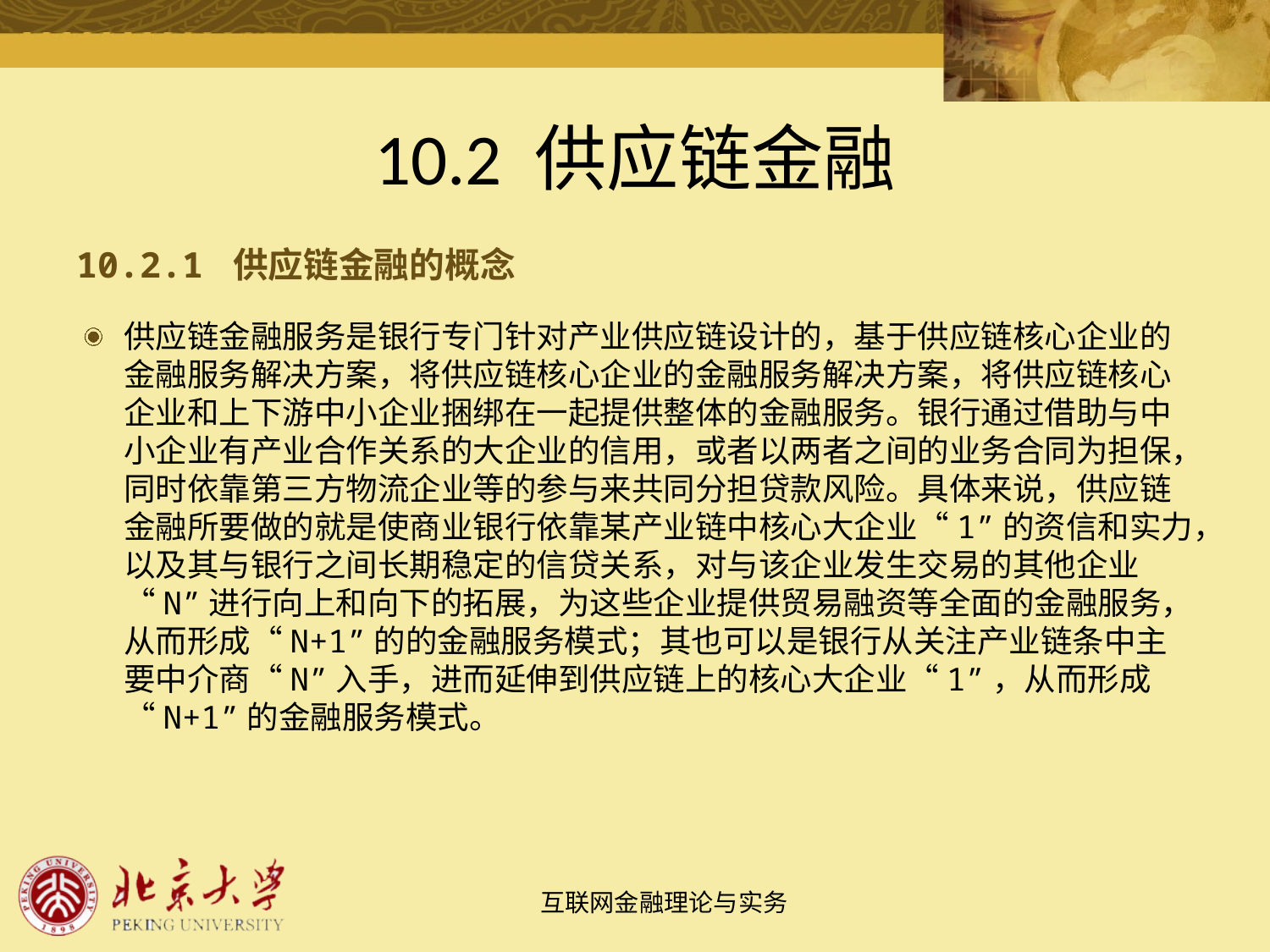

# 10.2 供应链金融
10.2.1 供应链金融的概念
供应链金融服务是银行专门针对产业供应链设计的，基于供应链核心企业的金融服务解决方案，将供应链核心企业的金融服务解决方案，将供应链核心企业和上下游中小企业捆绑在一起提供整体的金融服务。银行通过借助与中小企业有产业合作关系的大企业的信用，或者以两者之间的业务合同为担保，同时依靠第三方物流企业等的参与来共同分担贷款风险。具体来说，供应链金融所要做的就是使商业银行依靠某产业链中核心大企业“1”的资信和实力，以及其与银行之间长期稳定的信贷关系，对与该企业发生交易的其他企业“N”进行向上和向下的拓展，为这些企业提供贸易融资等全面的金融服务，从而形成“N+1”的的金融服务模式；其也可以是银行从关注产业链条中主要中介商“N”入手，进而延伸到供应链上的核心大企业“1”，从而形成“N+1”的金融服务模式。